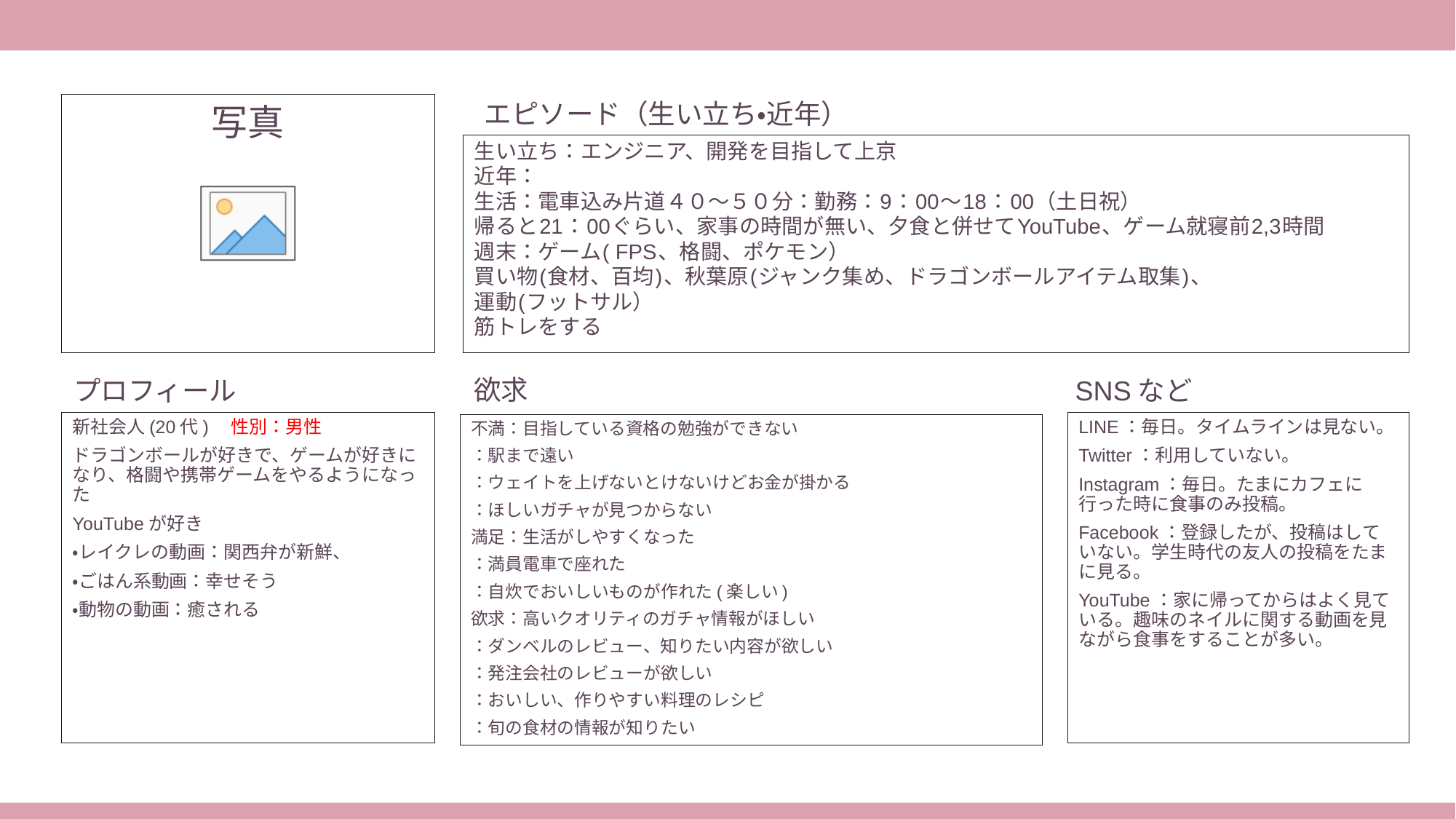

#

生い立ち：エンジニア、開発を目指して上京
近年：
生活：電車込み片道４０～５０分：勤務：9：00～18：00（土日祝）
帰ると21：00ぐらい、家事の時間が無い、夕食と併せてYouTube、ゲーム就寝前2,3時間
週末：ゲーム( FPS、格闘、ポケモン）
買い物(食材、百均)、秋葉原(ジャンク集め、ドラゴンボールアイテム取集)、
運動(フットサル）
筋トレをする
新社会人(20代)　性別：男性
ドラゴンボールが好きで、ゲームが好きになり、格闘や携帯ゲームをやるようになった
YouTubeが好き
・レイクレの動画：関西弁が新鮮、
・ごはん系動画：幸せそう
・動物の動画：癒される

LINE：毎日。タイムラインは見ない。
Twitter：利用していない。
Instagram：毎日。たまにカフェに行った時に食事のみ投稿。
Facebook：登録したが、投稿はしていない。学生時代の友人の投稿をたまに見る。
YouTube：家に帰ってからはよく見ている。趣味のネイルに関する動画を見ながら食事をすることが多い。

不満：目指している資格の勉強ができない
：駅まで遠い
：ウェイトを上げないとけないけどお金が掛かる
：ほしいガチャが見つからない
満足：生活がしやすくなった
：満員電車で座れた
：自炊でおいしいものが作れた(楽しい)
欲求：高いクオリティのガチャ情報がほしい
：ダンベルのレビュー、知りたい内容が欲しい
：発注会社のレビューが欲しい
：おいしい、作りやすい料理のレシピ
：旬の食材の情報が知りたい